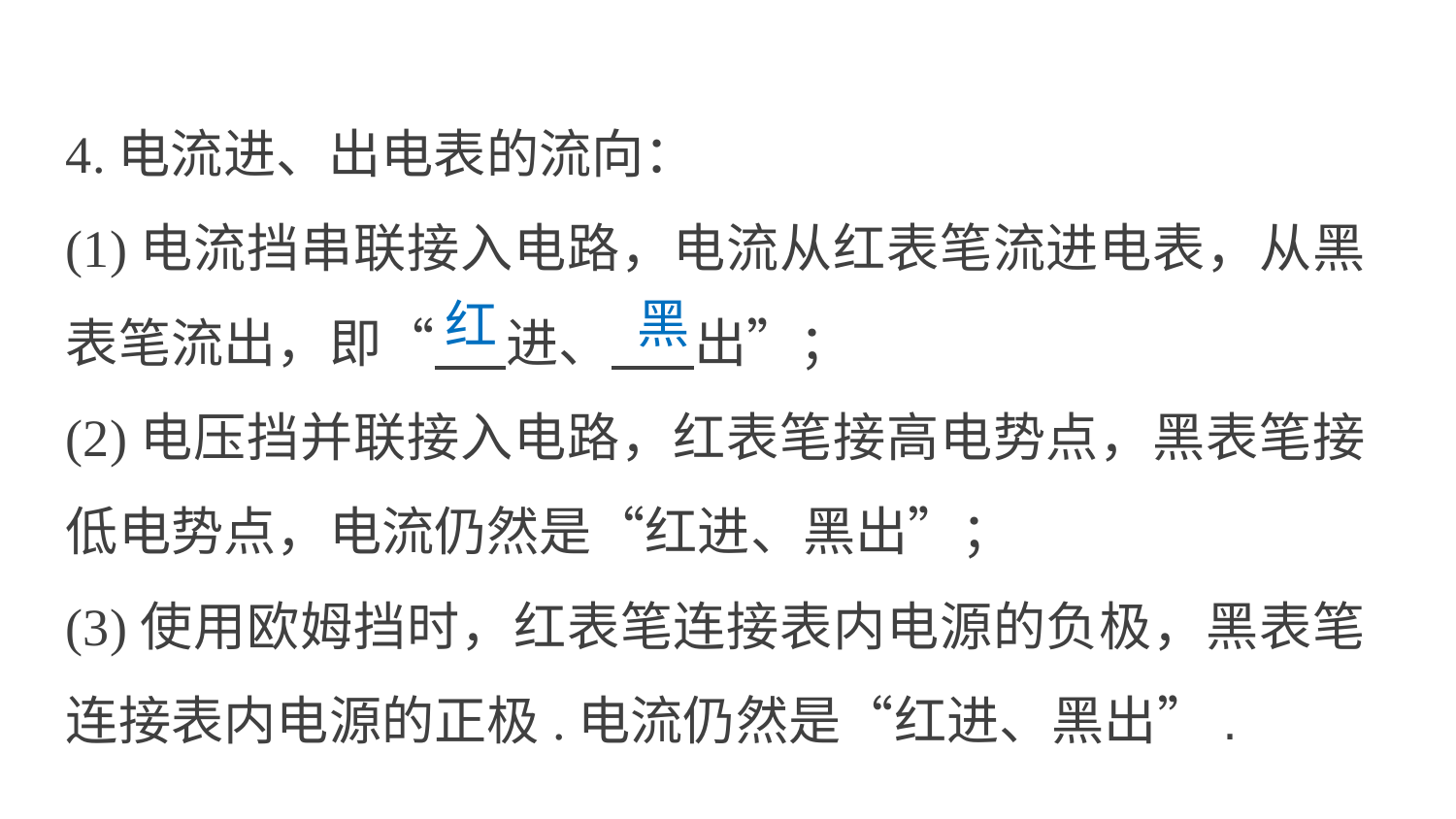

4.电流进、出电表的流向：
(1)电流挡串联接入电路，电流从红表笔流进电表，从黑表笔流出，即“      进、       出”；
(2)电压挡并联接入电路，红表笔接高电势点，黑表笔接低电势点，电流仍然是“红进、黑出”；
(3)使用欧姆挡时，红表笔连接表内电源的负极，黑表笔连接表内电源的正极.电流仍然是“红进、黑出”.
黑
红